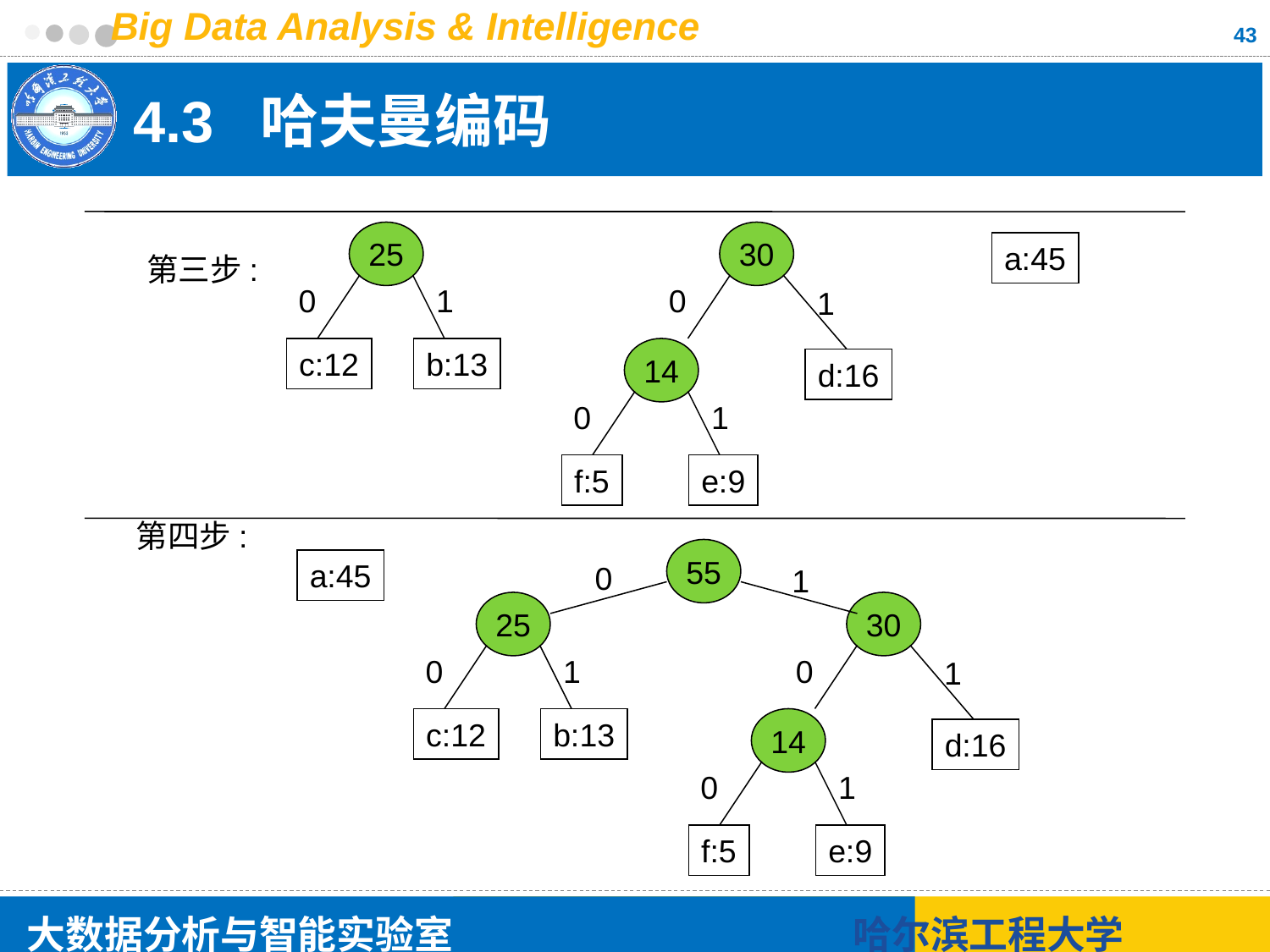

43
# 4.3  哈夫曼编码

25

c:12
b:13
0
1
30
0

1
14

f:5
e:9
0
1
d:16
a:45
第三步:
第四步:
55
0
1

25

c:12
b:13
0
1
30
0

1
14

f:5
e:9
0
1
d:16
a:45